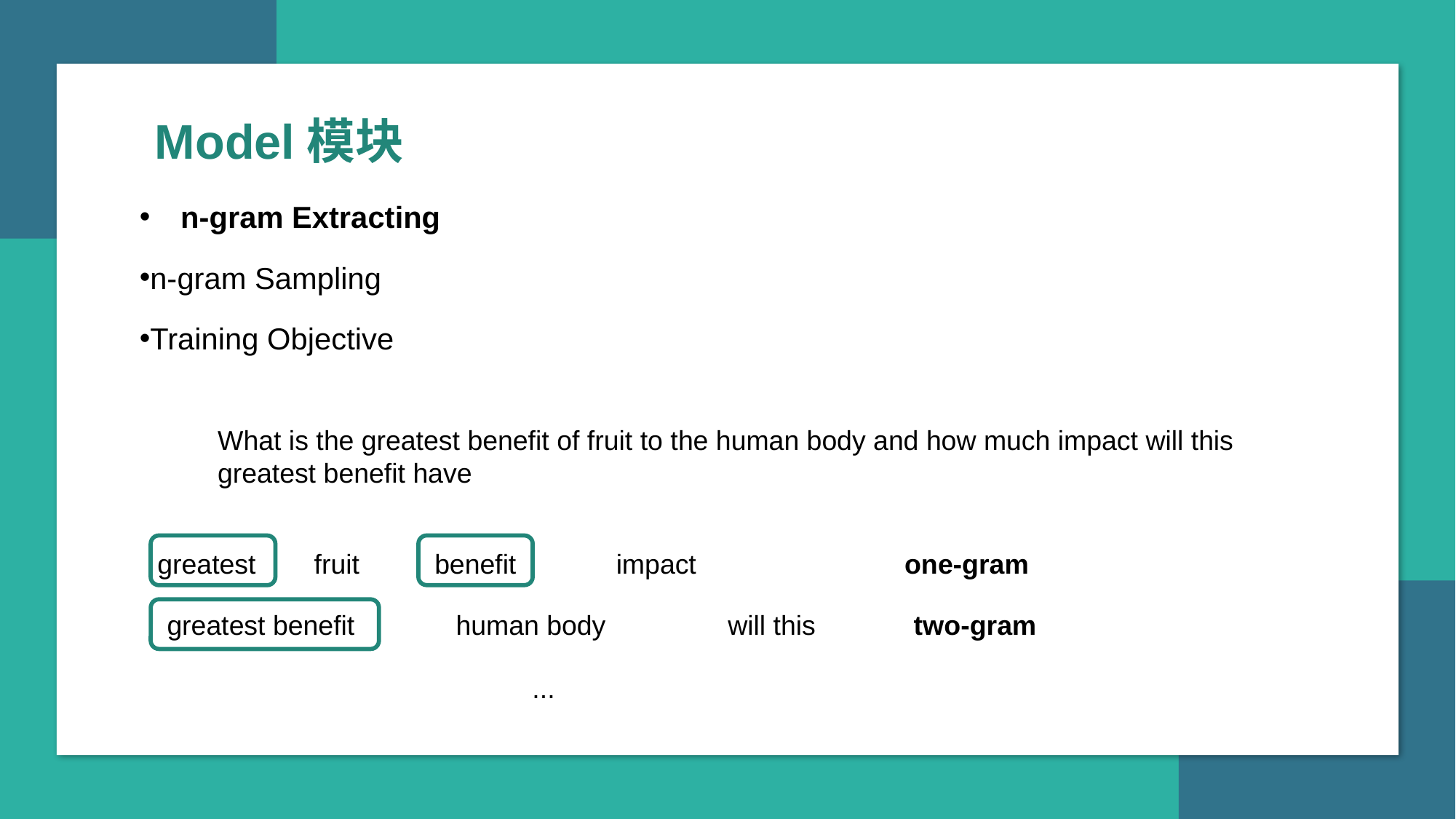

https://www.ypppt.com/
Model模块
n-gram Extracting
n-gram Sampling
Training Objective
What is the greatest benefit of fruit to the human body and how much impact will this greatest benefit have

greatest
 fruit
 benefit
impact
one-gram
greatest benefit
 human body
will this
two-gram
...